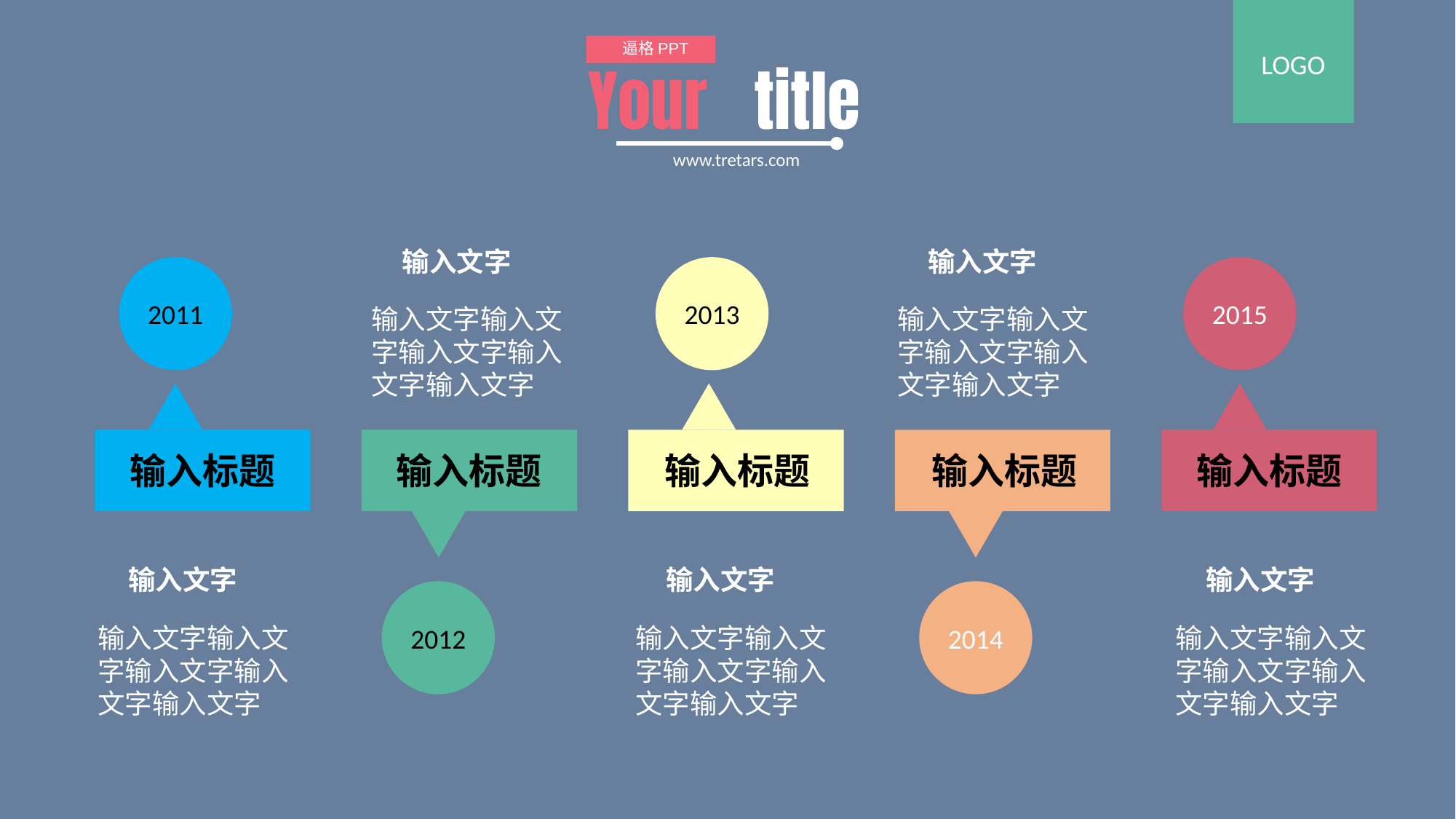

逼格PPT

Your   title

www.tretars.com
输入文字
输入文字
2013
2015
2011
输入文字输入文字输入文字输入文字输入文字
输入文字输入文字输入文字输入文字输入文字

输入标题
输入标题
输入标题
输入标题
输入标题

输入文字
输入文字
输入文字
2012
2014
输入文字输入文字输入文字输入文字输入文字
输入文字输入文字输入文字输入文字输入文字
输入文字输入文字输入文字输入文字输入文字